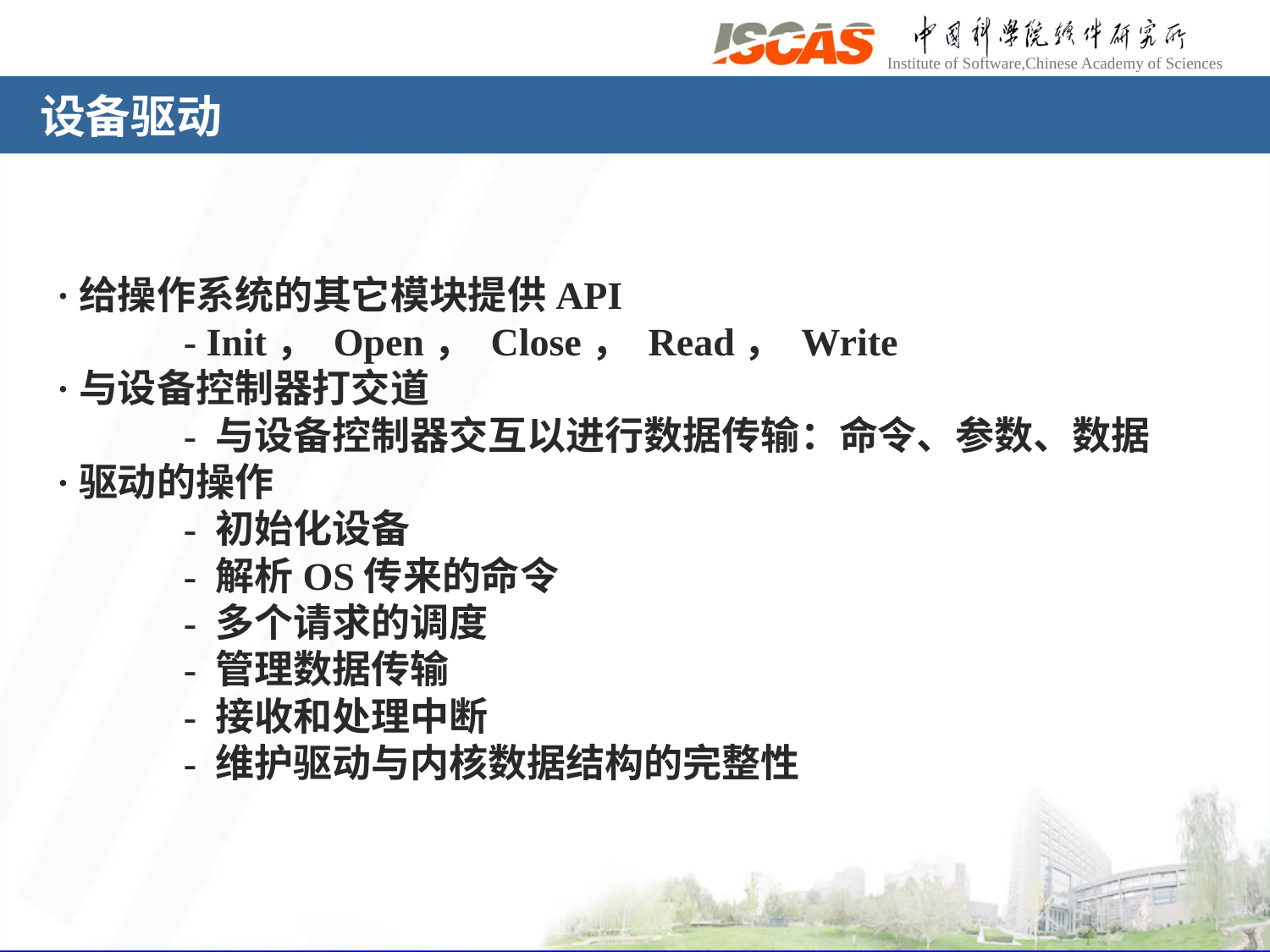

# 设备驱动
·给操作系统的其它模块提供API
	- Init， Open， Close， Read， Write
·与设备控制器打交道
	- 与设备控制器交互以进行数据传输：命令、参数、数据
·驱动的操作
	- 初始化设备
	- 解析OS传来的命令
	- 多个请求的调度
	- 管理数据传输
	- 接收和处理中断
	- 维护驱动与内核数据结构的完整性